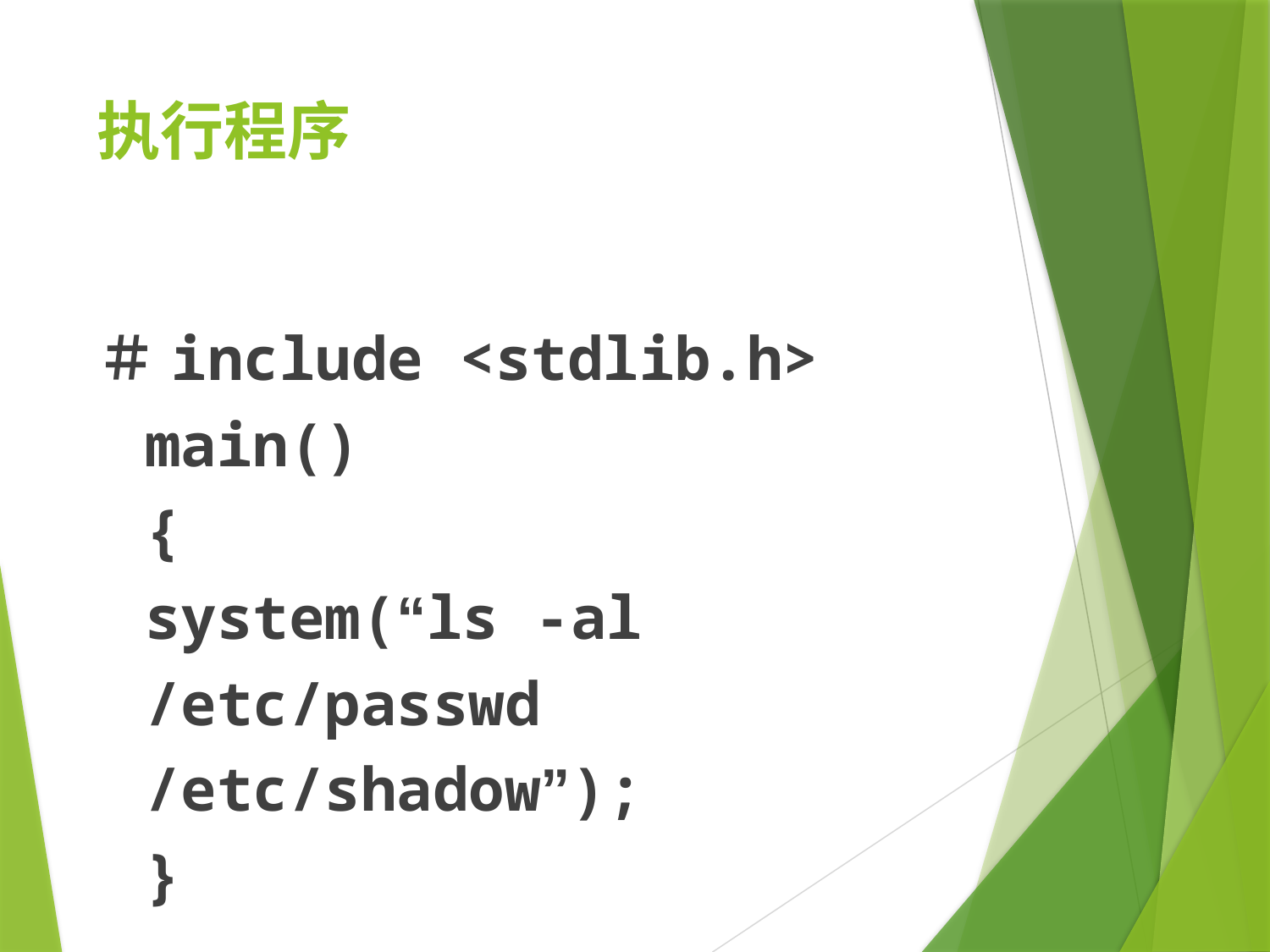

# 执行程序
＃include <stdlib.h>
main()
{
system(“ls -al /etc/passwd /etc/shadow”);
}